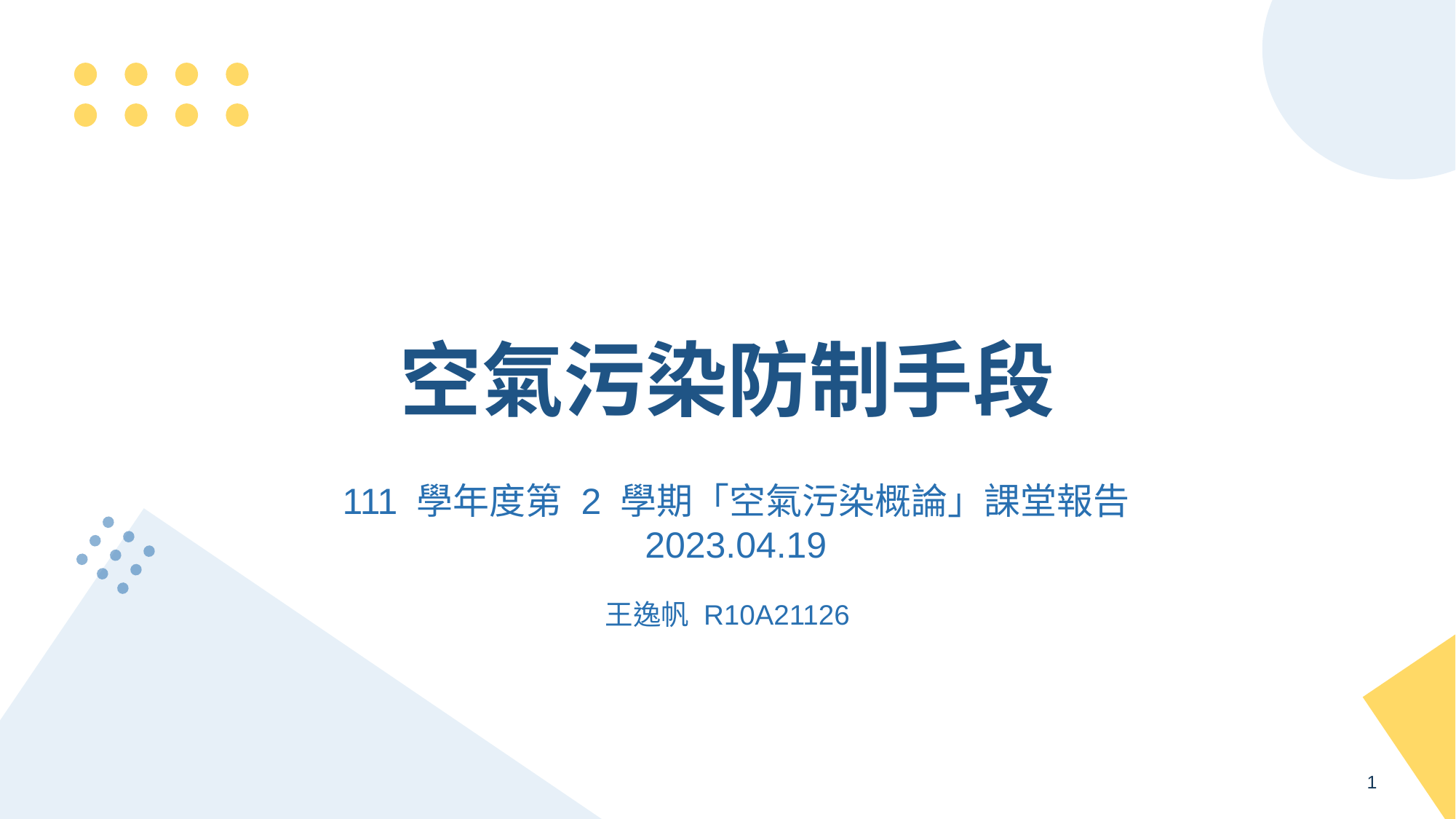

# 空氣污染防制手段
111 學年度第 2 學期「空氣污染概論」課堂報告
2023.04.19

王逸帆 R10A21126